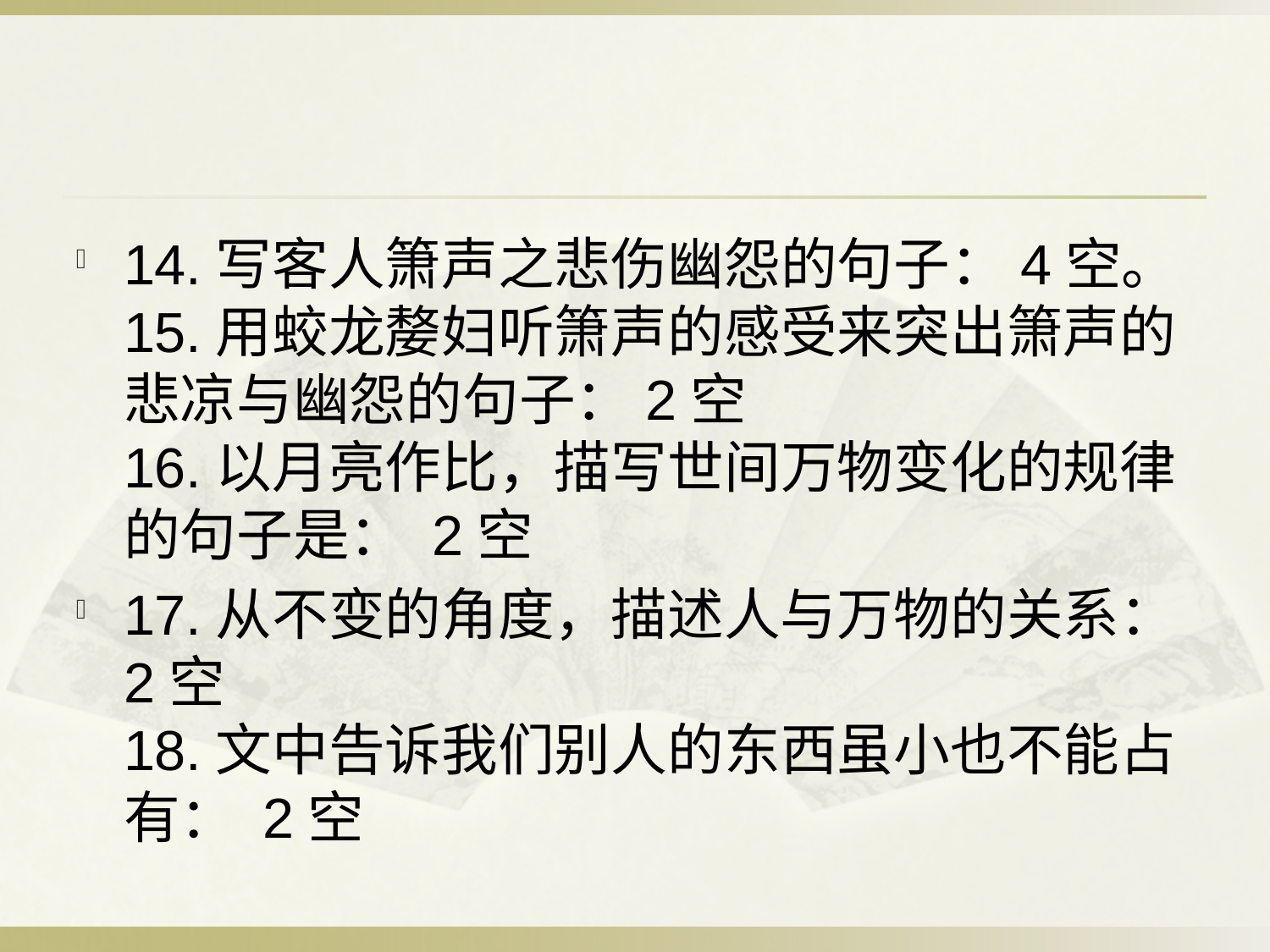

#
14.写客人箫声之悲伤幽怨的句子：4空。
15.用蛟龙嫠妇听箫声的感受来突出箫声的悲凉与幽怨的句子：2空
16.以月亮作比，描写世间万物变化的规律的句子是： 2空
17.从不变的角度，描述人与万物的关系： 2空
18.文中告诉我们别人的东西虽小也不能占有： 2空